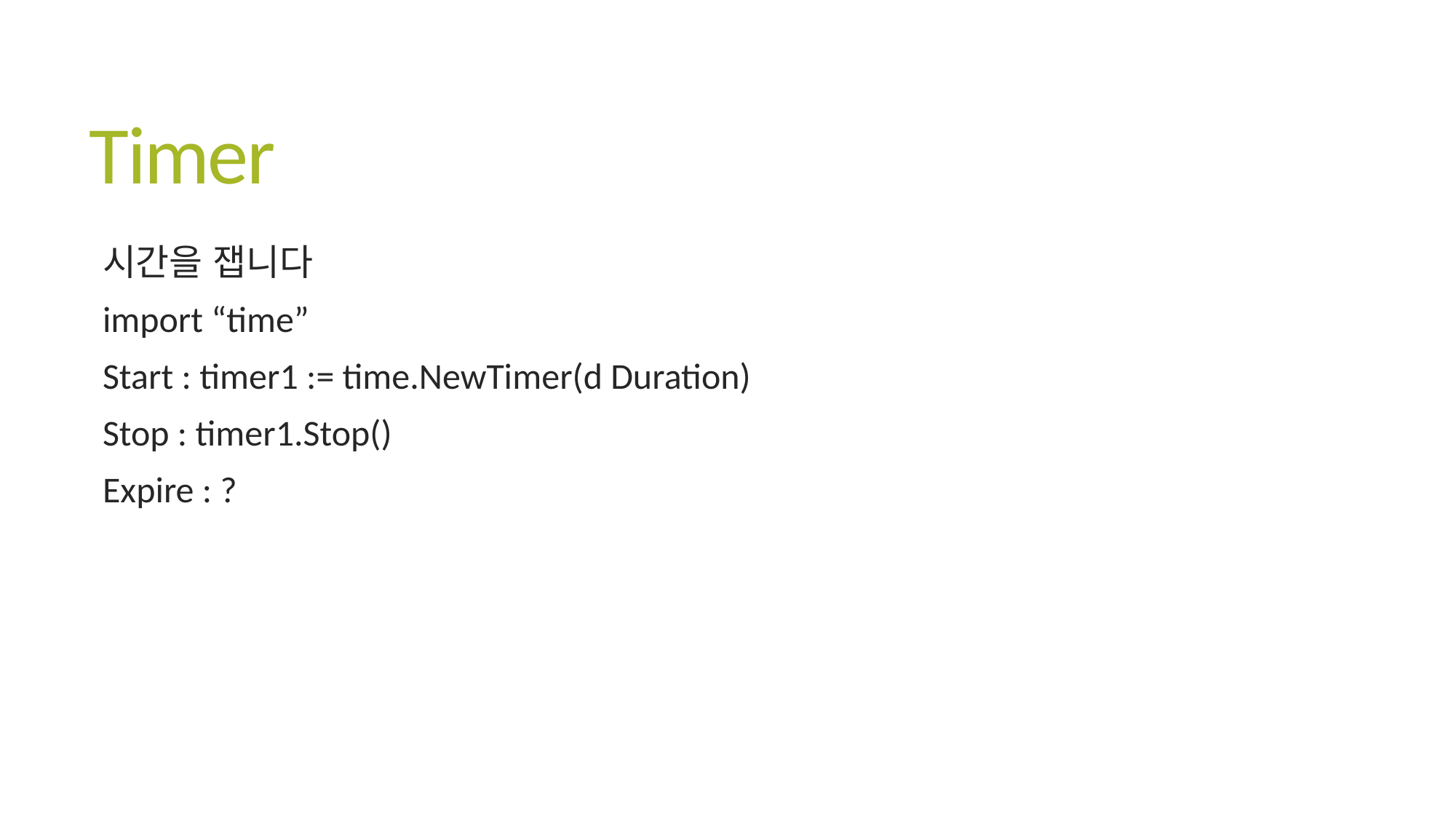

# Timer
시간을 잽니다
import “time”
Start : timer1 := time.NewTimer(d Duration)
Stop : timer1.Stop()
Expire : ?